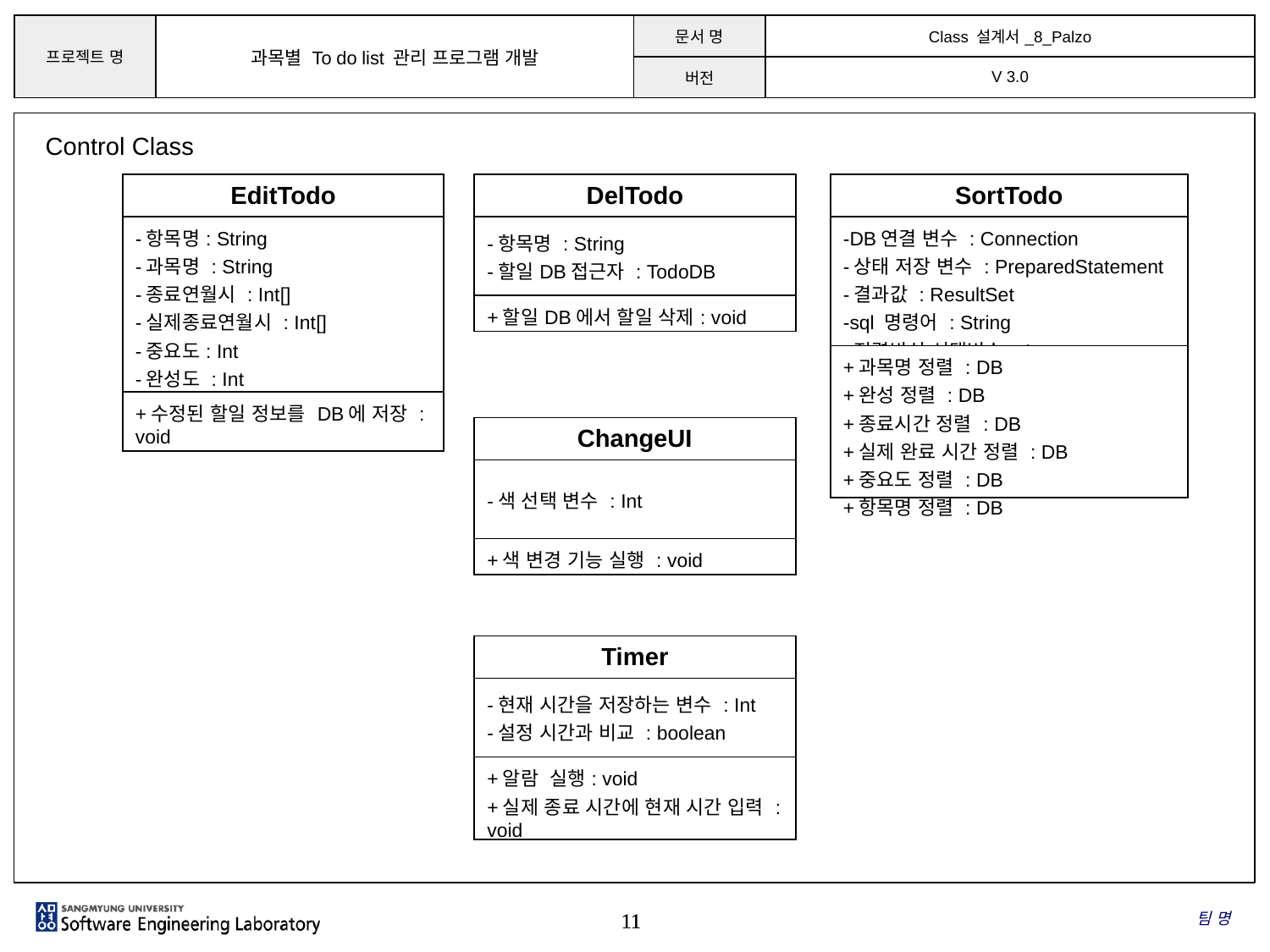

Control Class
| EditTodo |
| --- |
| -항목명: String -과목명 : String -종료연월시 : Int[] -실제종료연월시 : Int[] -중요도: Int -완성도 : Int -할일DB접근자: TodoDB |
| +수정된 할일 정보를 DB에 저장 : void |
| DelTodo |
| --- |
| -항목명 : String -할일DB접근자 : TodoDB |
| +할일DB에서 할일 삭제: void |
| SortTodo |
| --- |
| -DB연결 변수 : Connection -상태 저장 변수 : PreparedStatement -결과값 : ResultSet -sql 명령어 : String -정렬방식 선택변수 : Int |
| +과목명 정렬 : DB +완성 정렬 : DB +종료시간 정렬 : DB +실제 완료 시간 정렬 : DB +중요도 정렬 : DB +항목명 정렬 : DB |
| ChangeUI |
| --- |
| -색 선택 변수 : Int |
| +색 변경 기능 실행 : void |
| Timer |
| --- |
| -현재 시간을 저장하는 변수 : Int -설정 시간과 비교 : boolean |
| +알람 실행: void +실제 종료 시간에 현재 시간 입력 : void |
팀 명